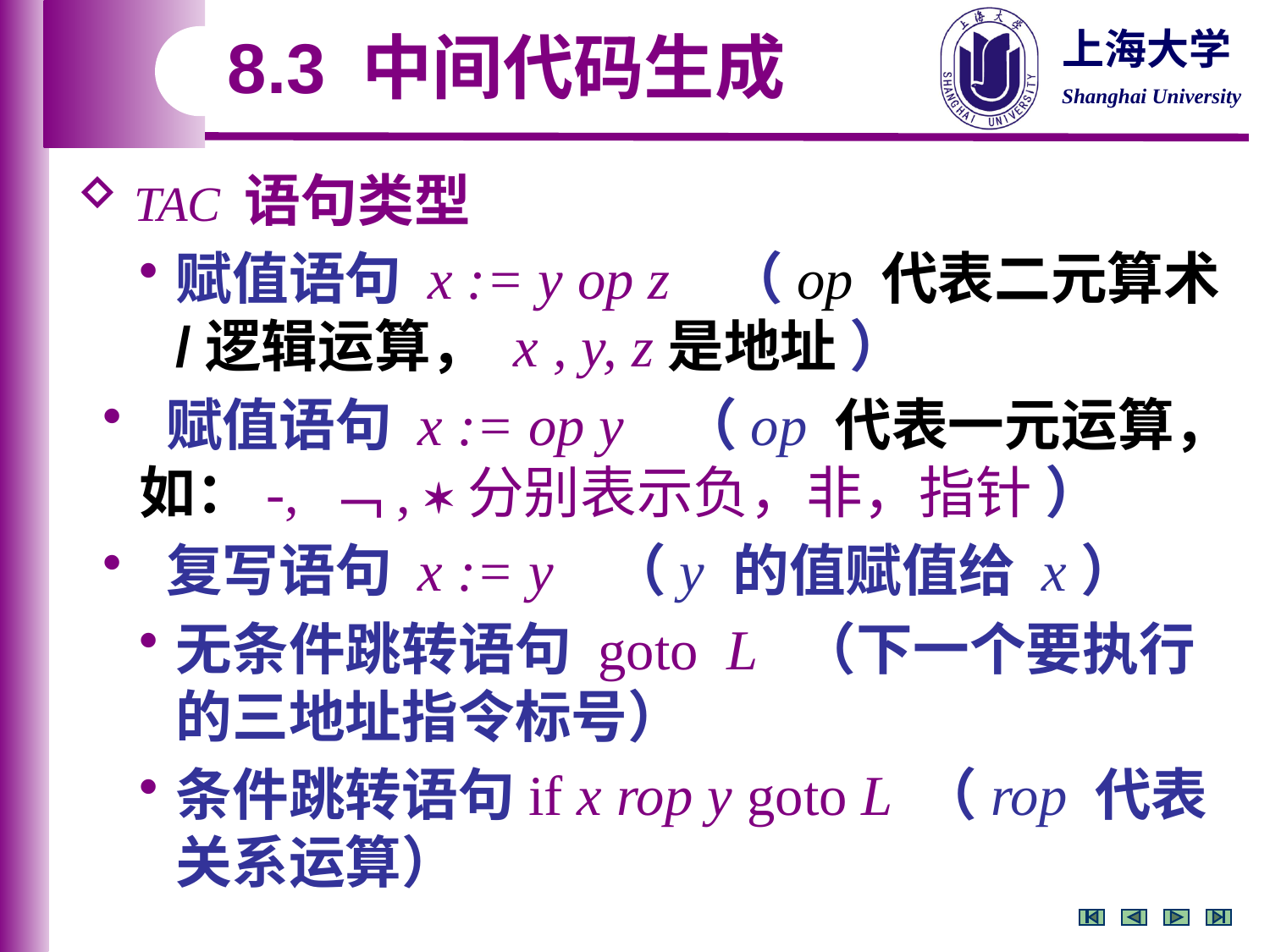

8.3 中间代码生成
 TAC 语句类型
赋值语句 x := y op z   （op 代表二元算术/逻辑运算， x , y, z是地址 ）
 赋值语句 x := op y   （op 代表一元运算，如：-, ﹁, ∗分别表示负，非，指针 ）
 复写语句 x := y   （y 的值赋值给 x）
无条件跳转语句 goto  L  （下一个要执行的三地址指令标号）
条件跳转语句if x rop y goto L （rop 代表关系运算）